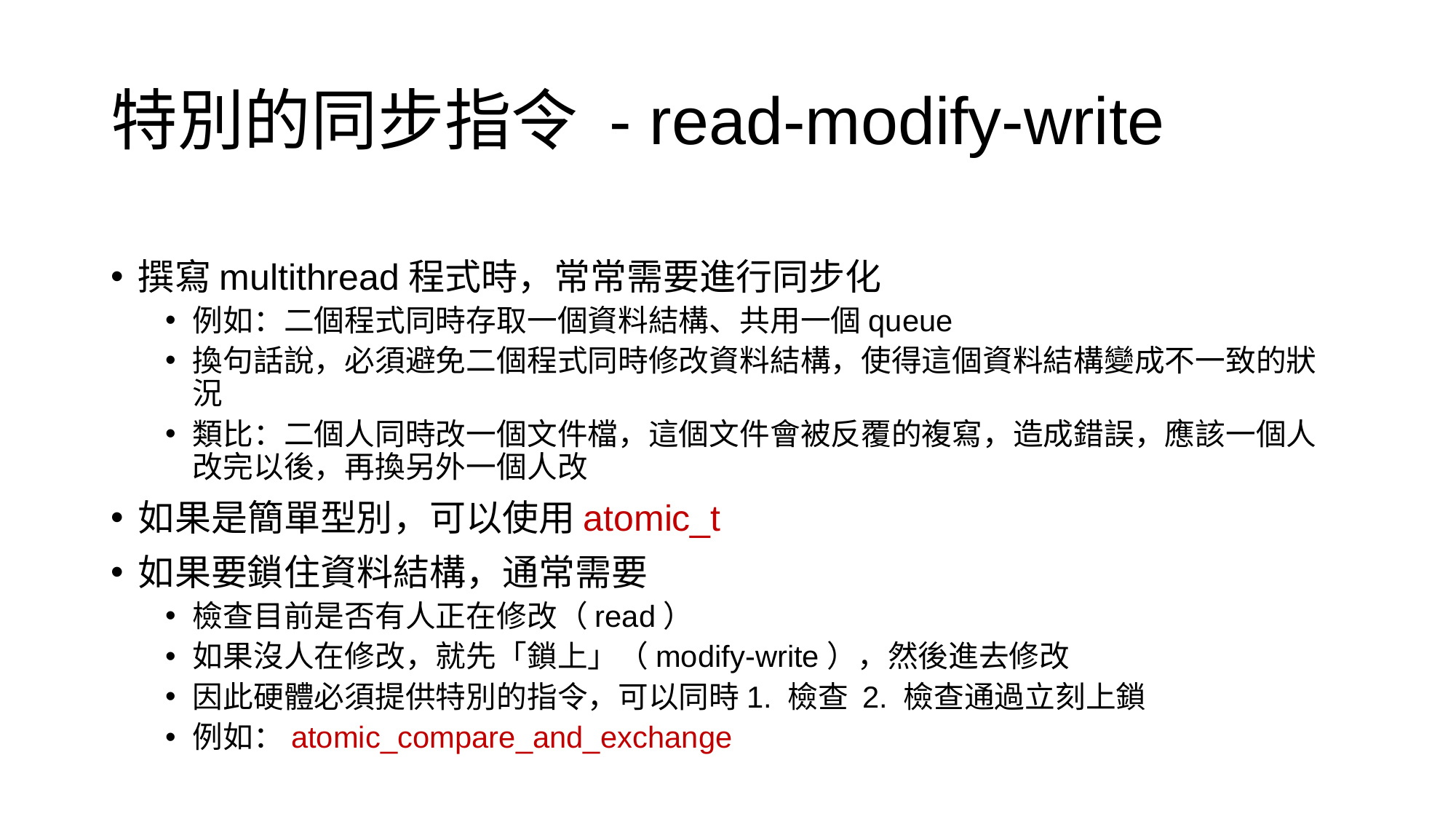

# 特別的同步指令 - read-modify-write
撰寫multithread程式時，常常需要進行同步化
例如：二個程式同時存取一個資料結構、共用一個queue
換句話說，必須避免二個程式同時修改資料結構，使得這個資料結構變成不一致的狀況
類比：二個人同時改一個文件檔，這個文件會被反覆的複寫，造成錯誤，應該一個人改完以後，再換另外一個人改
如果是簡單型別，可以使用atomic_t
如果要鎖住資料結構，通常需要
檢查目前是否有人正在修改（read）
如果沒人在修改，就先「鎖上」（modify-write），然後進去修改
因此硬體必須提供特別的指令，可以同時1. 檢查 2. 檢查通過立刻上鎖
例如：atomic_compare_and_exchange